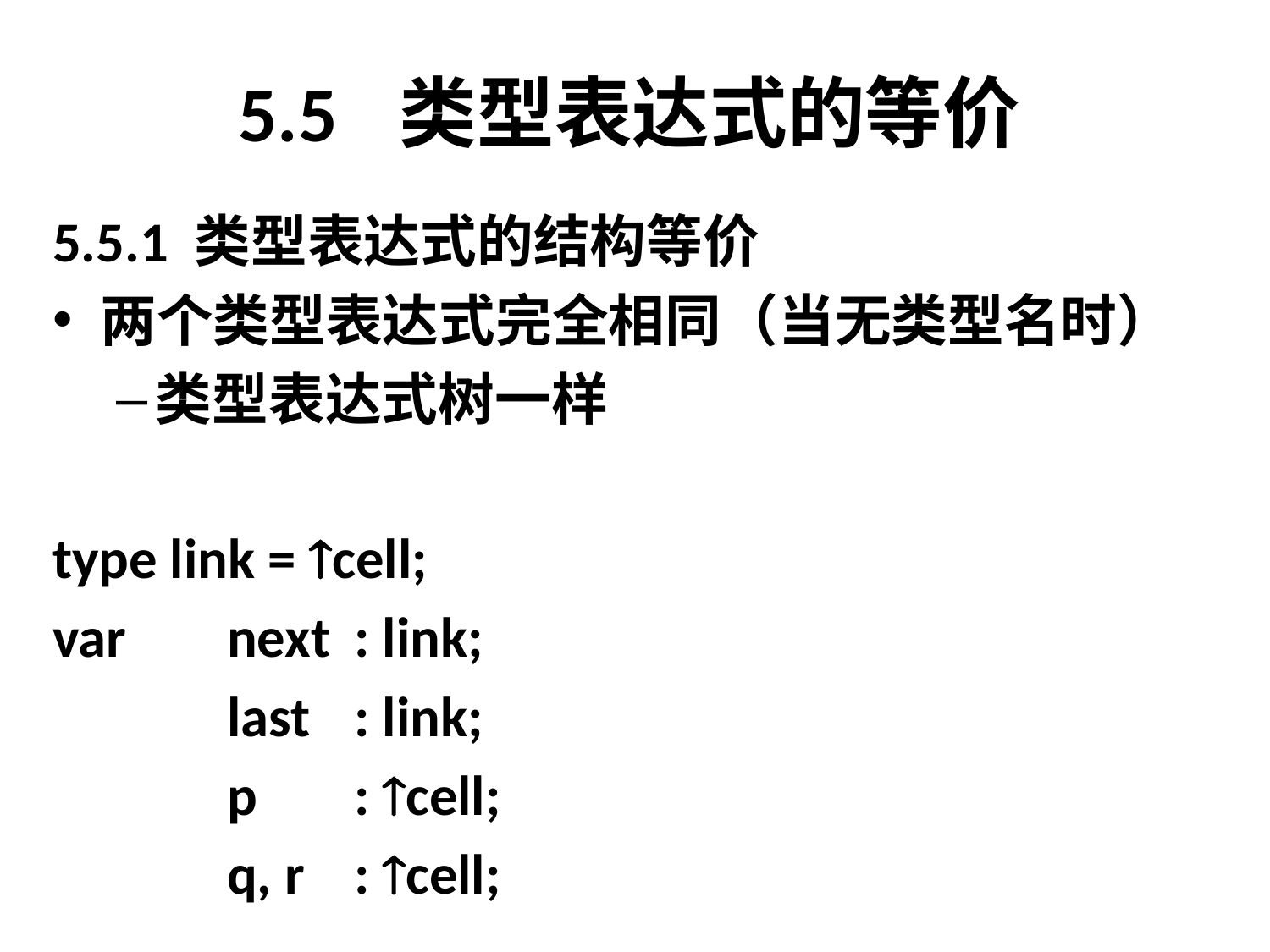

# 5.5  类型表达式的等价
5.5.1 类型表达式的结构等价
两个类型表达式完全相同（当无类型名时）
类型表达式树一样

type link = ↑cell;
var 	next	: link;
		last	: link;
		p 	: ↑cell;
		q, r	: ↑cell;